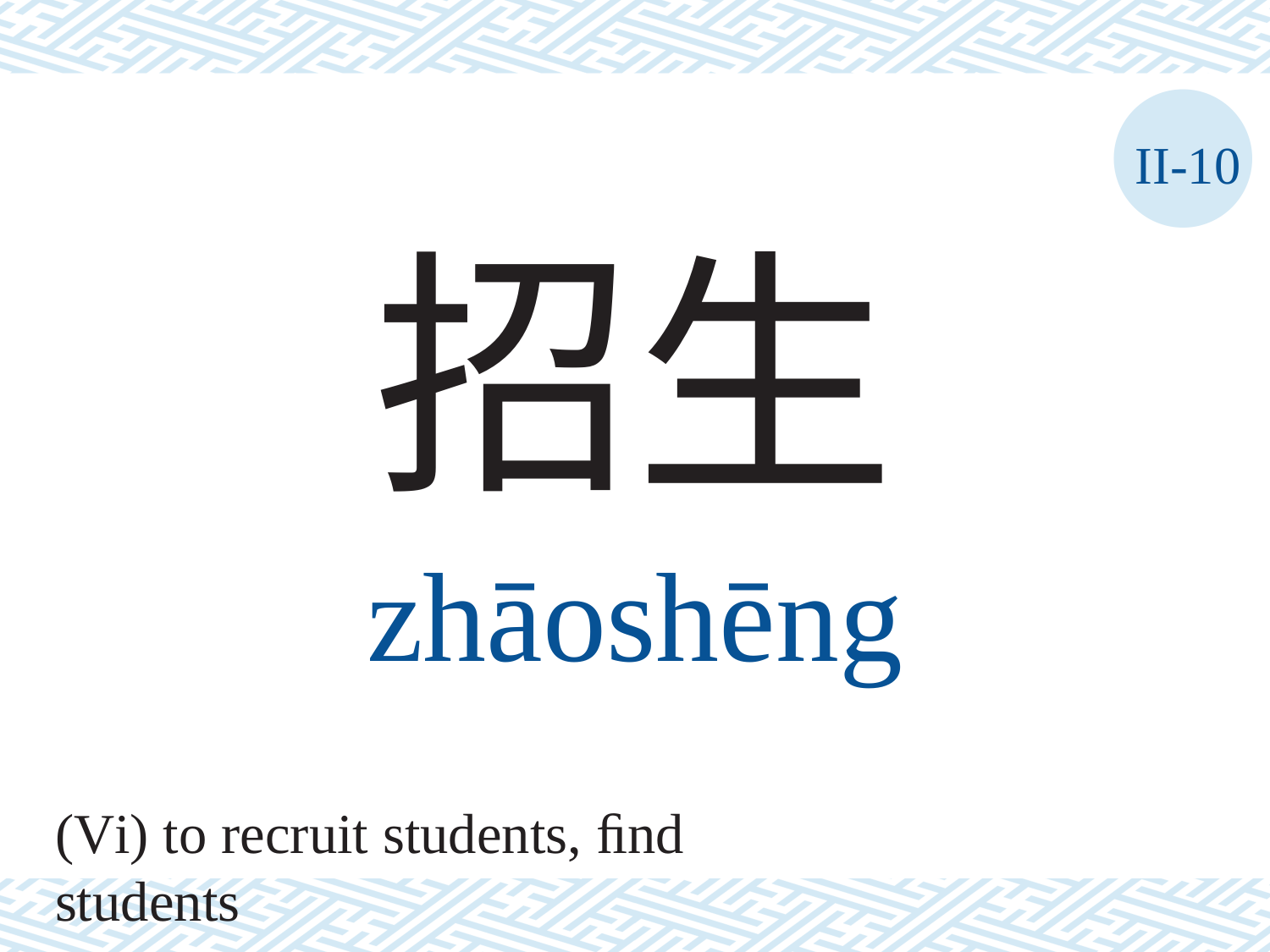

II-10
招生
zhāoshēng
(Vi) to recruit students, ﬁnd students